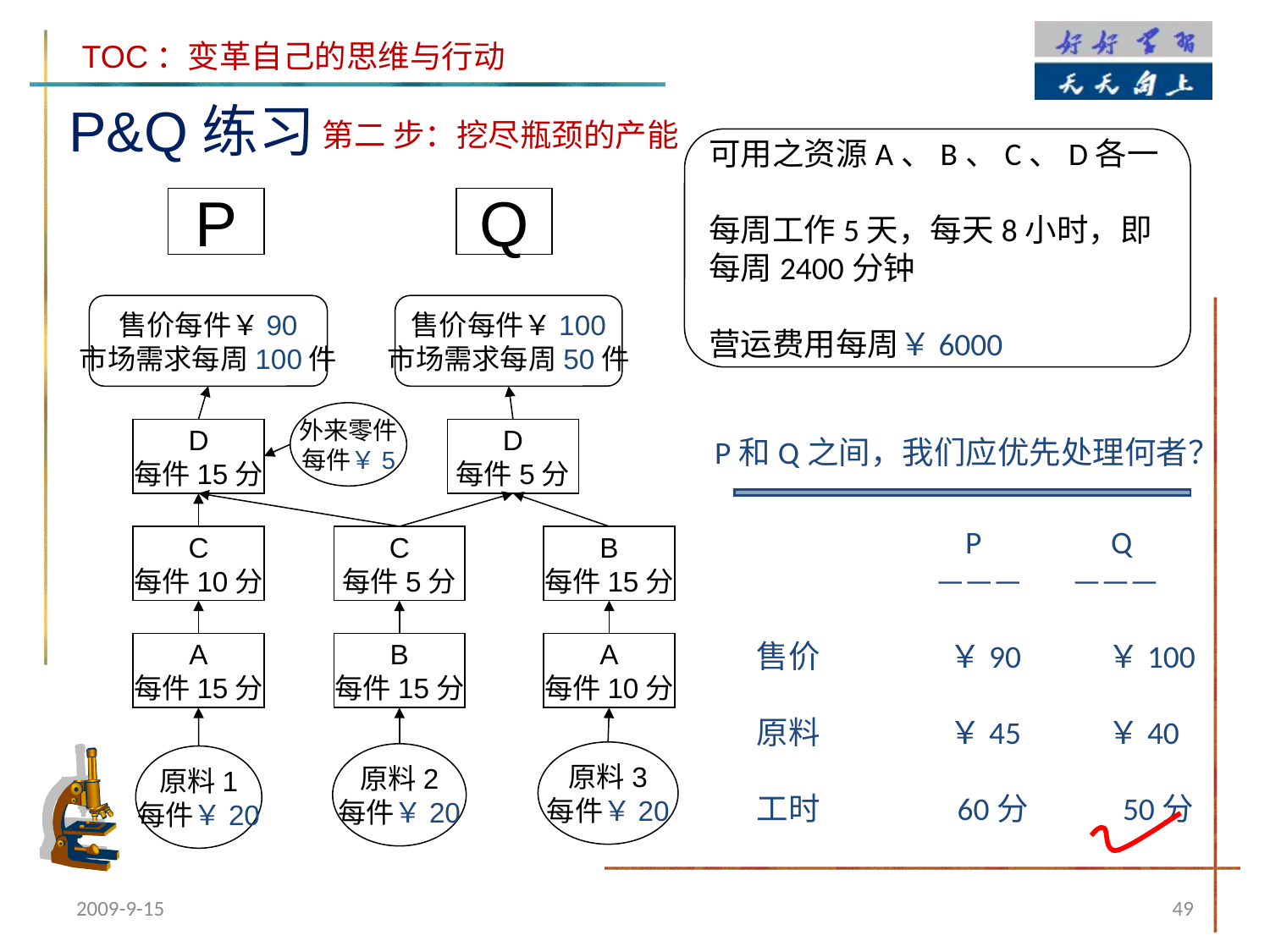

P&Q练习
第二 步：挖尽瓶颈的产能
可用之资源A、B、C、D各一

每周工作5天，每天8小时，即每周2400分钟

营运费用每周￥6000
P
Q
售价每件￥90
市场需求每周100件
售价每件￥100
市场需求每周50件
外来零件
每件￥5
D
每件15分
D
每件5分
C
每件10分
C
每件5分
B
每件15分
A
每件15分
B
每件15分
A
每件10分
原料3
每件￥20
原料2
每件￥20
原料1
每件￥20
P和Q之间，我们应优先处理何者？

                             P                  Q
                         ———       ———

售价                  ￥90           ￥100

原料                  ￥45           ￥40

工时                  60分            50分

2009-9-15
49